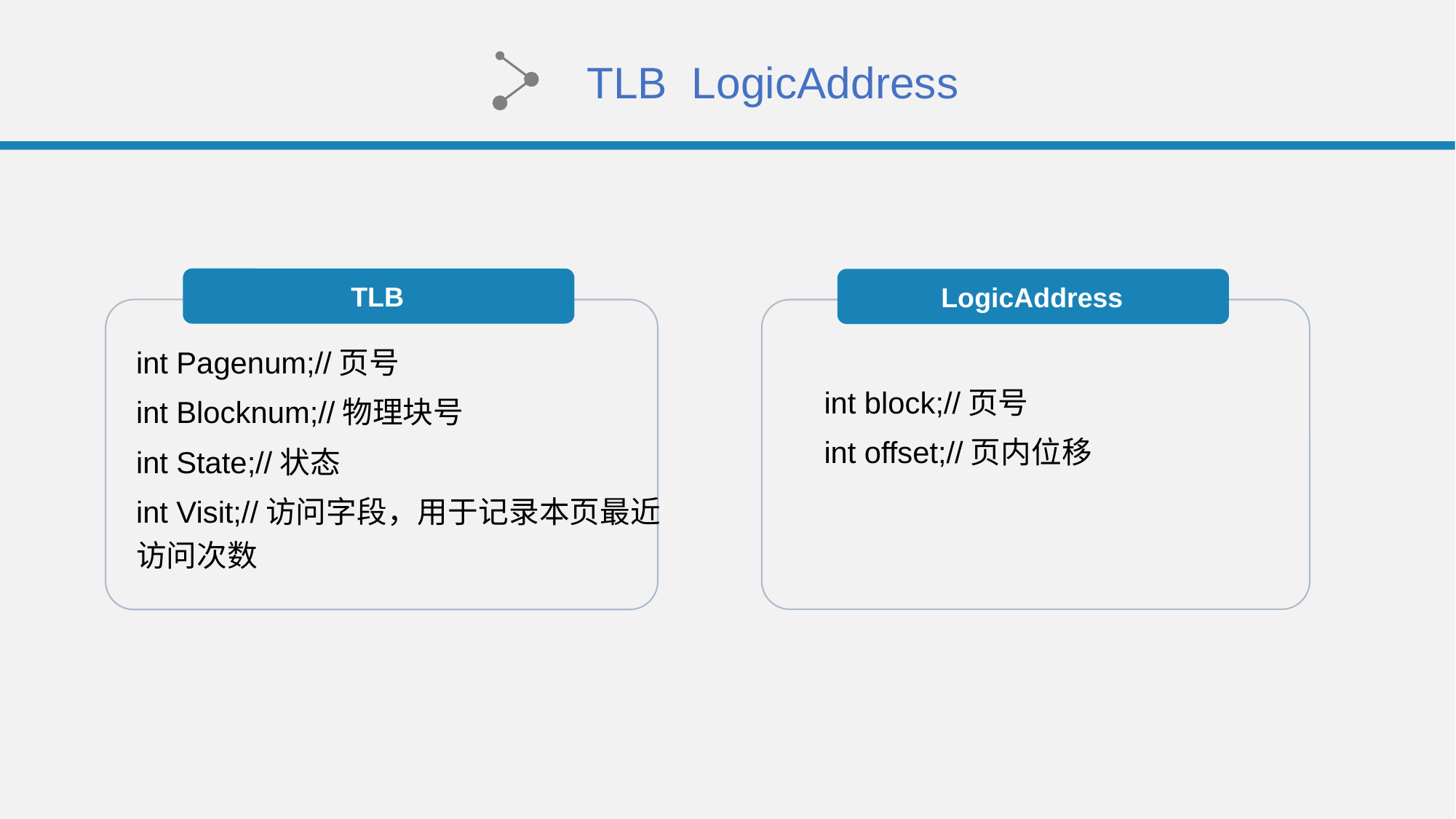

TLB  LogicAddress

TLB
LogicAddress

int Pagenum;//页号
int Blocknum;//物理块号
int State;//状态
int Visit;//访问字段，用于记录本页最近访问次数
int block;//页号
int offset;//页内位移